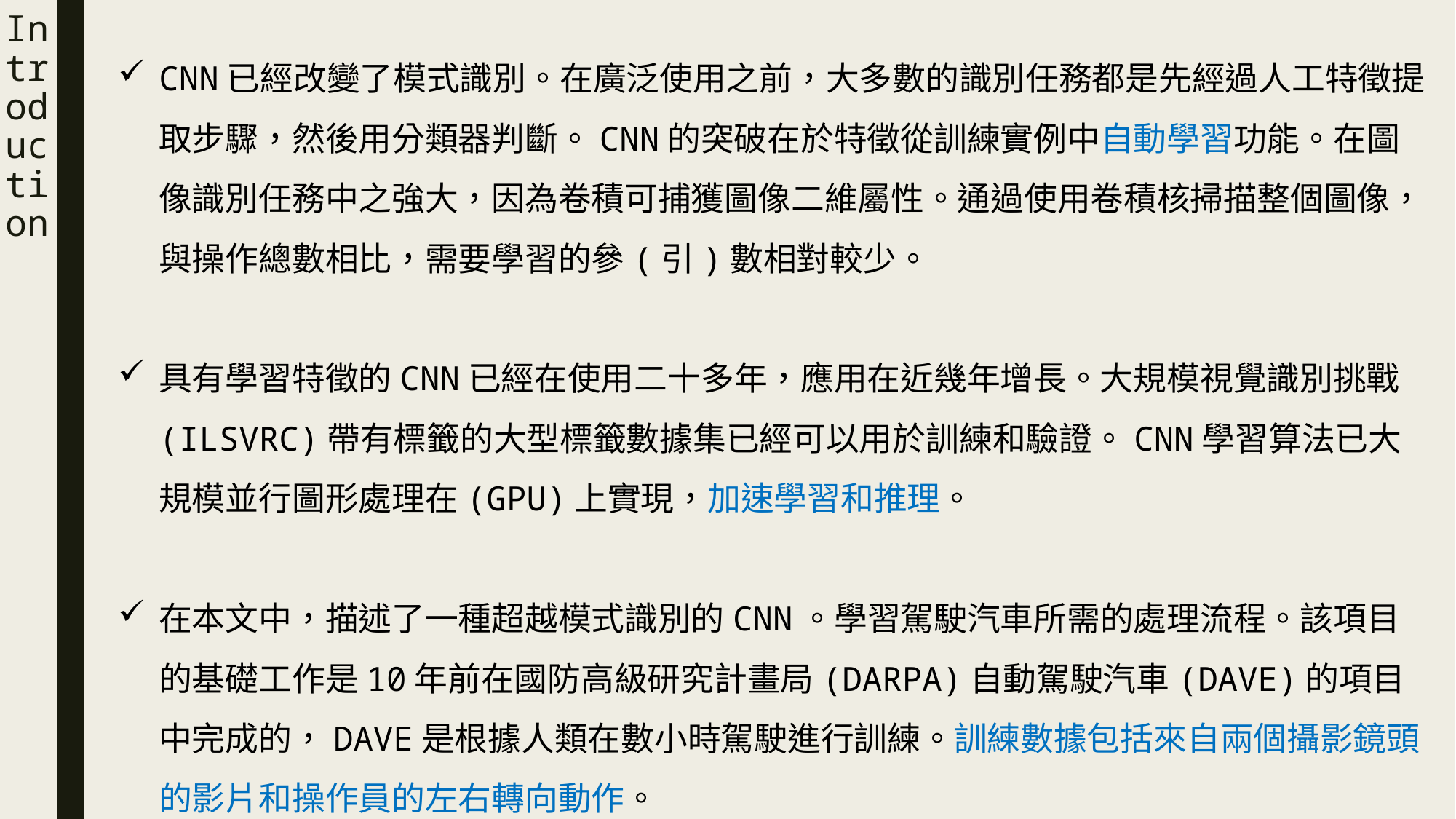

# Introduction
CNN已經改變了模式識別。在廣泛使用之前，大多數的識別任務都是先經過人工特徵提取步驟，然後用分類器判斷。CNN的突破在於特徵從訓練實例中自動學習功能。在圖像識別任務中之強大，因為卷積可捕獲圖像二維屬性。通過使用卷積核掃描整個圖像，與操作總數相比，需要學習的參(引)數相對較少。

具有學習特徵的CNN已經在使用二十多年，應用在近幾年增長。大規模視覺識別挑戰(ILSVRC)帶有標籤的大型標籤數據集已經可以用於訓練和驗證。CNN學習算法已大規模並行圖形處理在(GPU)上實現，加速學習和推理。

在本文中，描述了一種超越模式識別的CNN。學習駕駛汽車所需的處理流程。該項目的基礎工作是10年前在國防高級研究計畫局(DARPA)自動駕駛汽車(DAVE)的項目中完成的，DAVE是根據人類在數小時駕駛進行訓練。訓練數據包括來自兩個攝影鏡頭的影片和操作員的左右轉向動作。